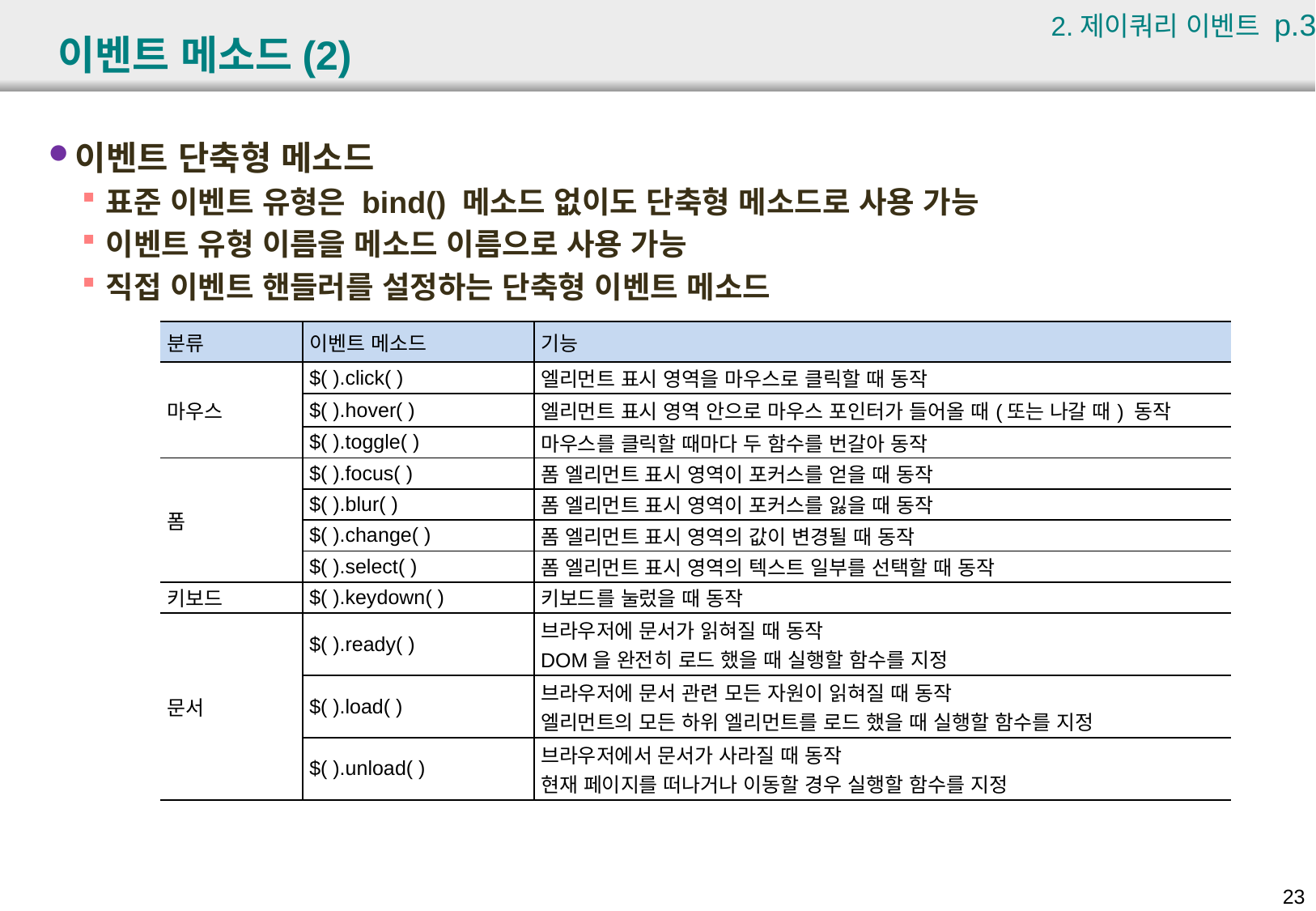

2.제이쿼리 이벤트 p.378
# 이벤트 메소드(2)
이벤트 단축형 메소드
표준 이벤트 유형은 bind() 메소드 없이도 단축형 메소드로 사용 가능
이벤트 유형 이름을 메소드 이름으로 사용 가능
직접 이벤트 핸들러를 설정하는 단축형 이벤트 메소드

| 분류 | 이벤트 메소드 | 기능 |
| --- | --- | --- |
| 마우스 | $( ).click( ) | 엘리먼트 표시 영역을 마우스로 클릭할 때 동작 |
|  | $( ).hover( ) | 엘리먼트 표시 영역 안으로 마우스 포인터가 들어올 때(또는 나갈 때) 동작 |
|  | $( ).toggle( ) | 마우스를 클릭할 때마다 두 함수를 번갈아 동작 |
| 폼 | $( ).focus( ) | 폼 엘리먼트 표시 영역이 포커스를 얻을 때 동작 |
|  | $( ).blur( ) | 폼 엘리먼트 표시 영역이 포커스를 잃을 때 동작 |
|  | $( ).change( ) | 폼 엘리먼트 표시 영역의 값이 변경될 때 동작 |
|  | $( ).select( ) | 폼 엘리먼트 표시 영역의 텍스트 일부를 선택할 때 동작 |
| 키보드 | $( ).keydown( ) | 키보드를 눌렀을 때 동작 |
| 문서 | $( ).ready( ) | 브라우저에 문서가 읽혀질 때 동작 DOM을 완전히 로드 했을 때 실행할 함수를 지정 |
|  | $( ).load( ) | 브라우저에 문서 관련 모든 자원이 읽혀질 때 동작 엘리먼트의 모든 하위 엘리먼트를 로드 했을 때 실행할 함수를 지정 |
|  | $( ).unload( ) | 브라우저에서 문서가 사라질 때 동작 현재 페이지를 떠나거나 이동할 경우 실행할 함수를 지정 |